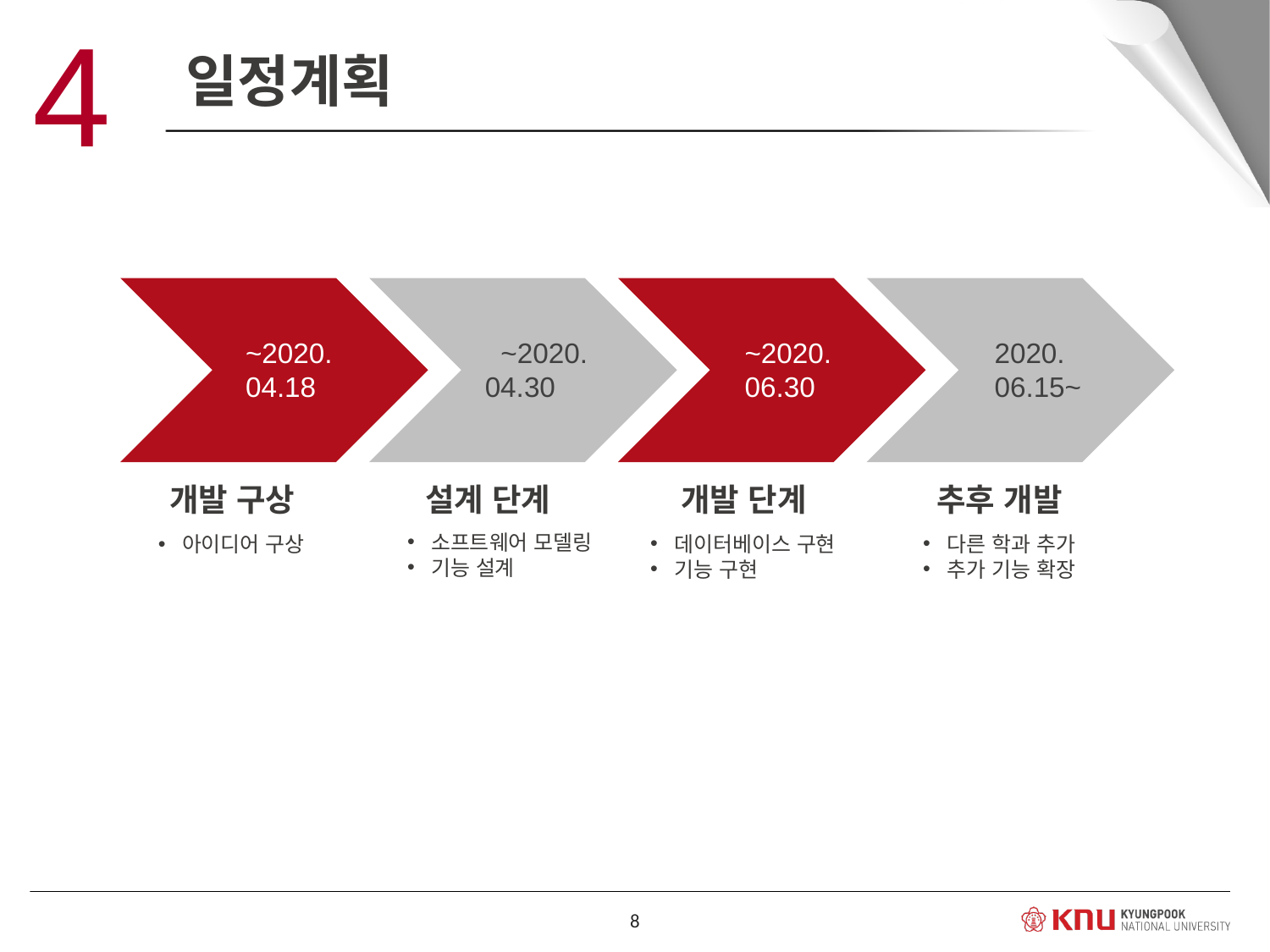

4
일정계획

~2020.
04.18
  ~2020.
04.30
~2020.
06.30
2020.
06.15~
개발 구상
설계 단계
개발 단계
추후 개발
소프트웨어 모델링
기능 설계
아이디어 구상
데이터베이스 구현
기능 구현
다른 학과 추가
추가 기능 확장
8